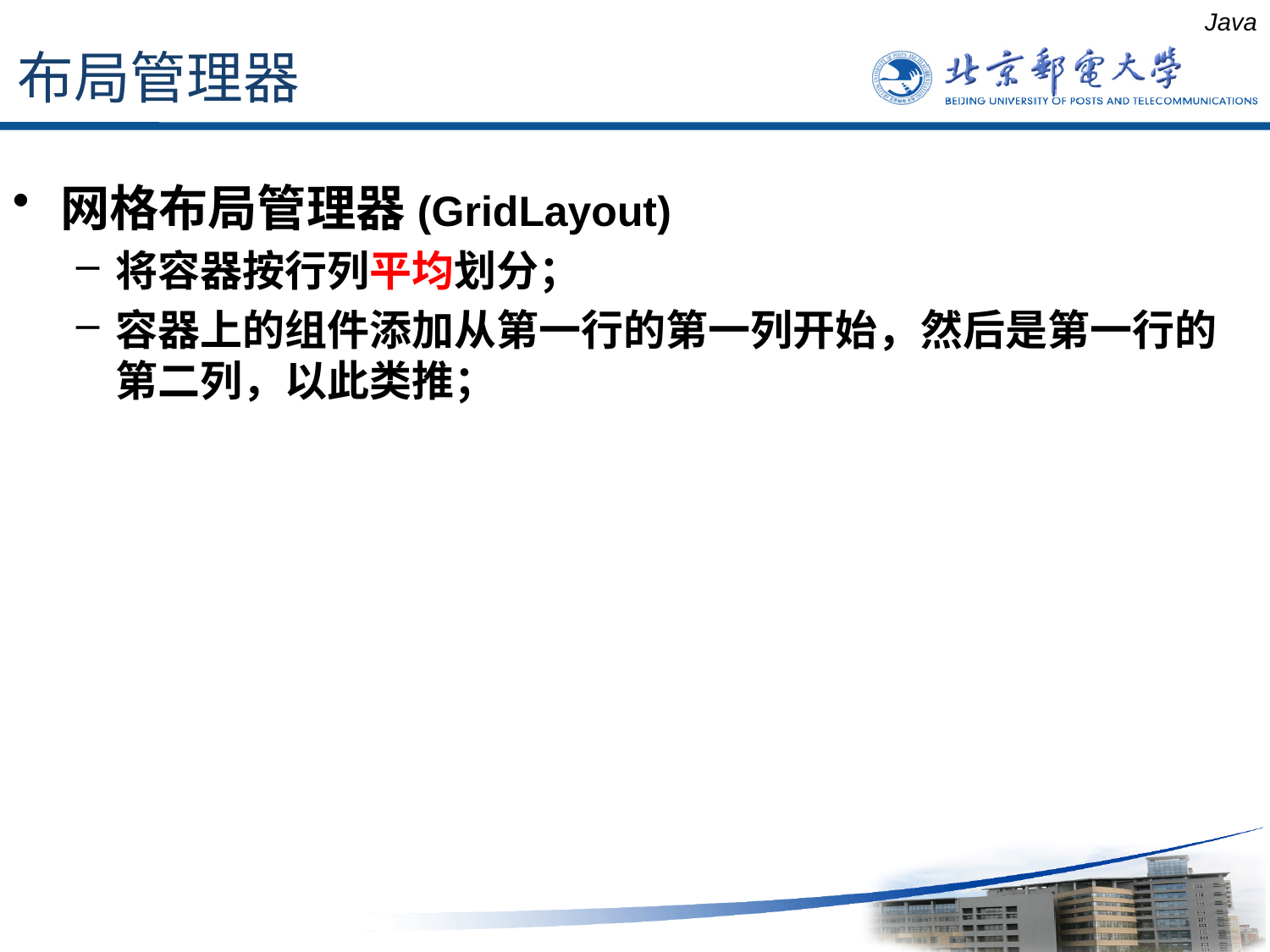

布局管理器
Java
网格布局管理器(GridLayout)
将容器按行列平均划分；
容器上的组件添加从第一行的第一列开始，然后是第一行的第二列，以此类推；